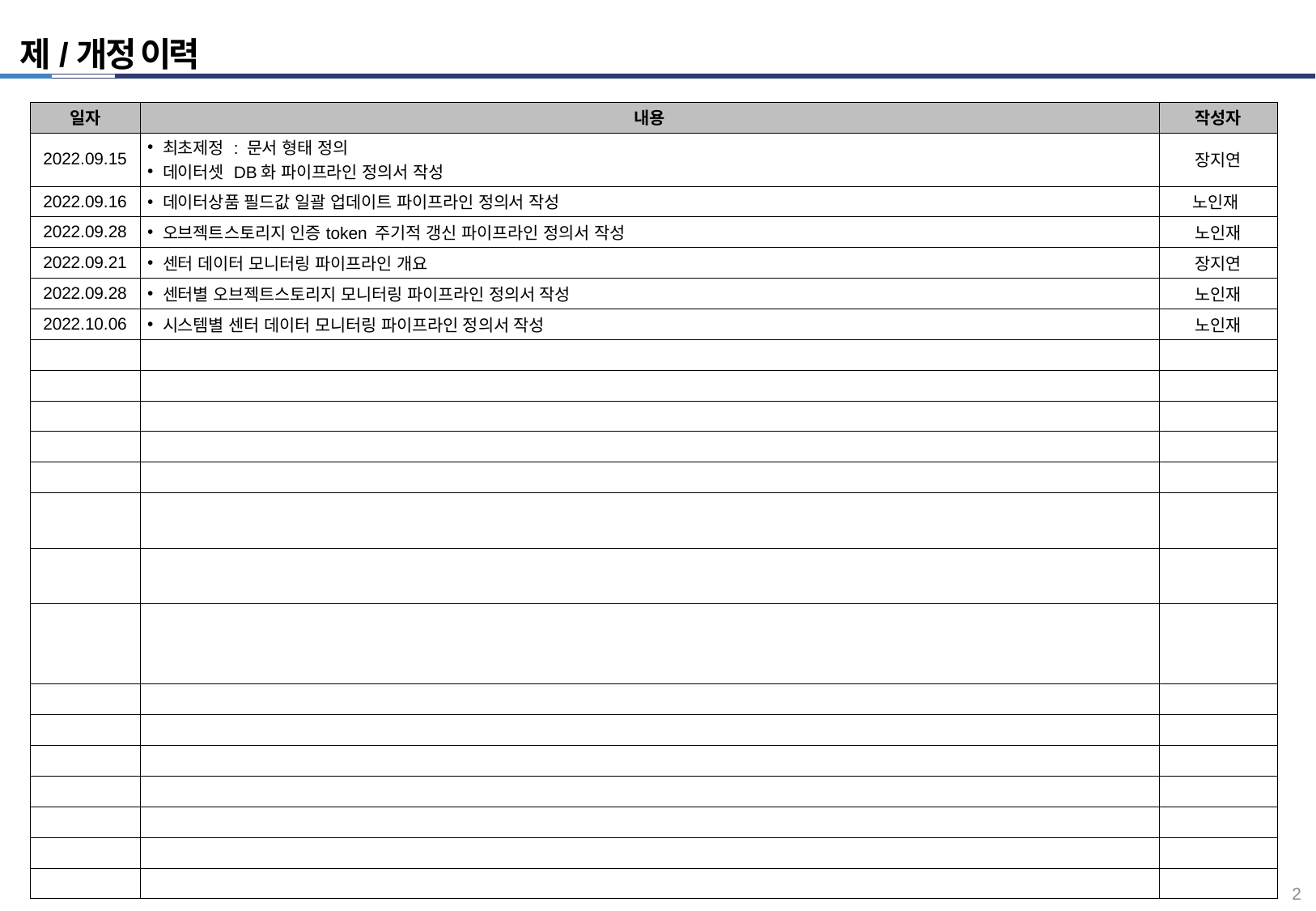

제/개정 이력
| 일자 | 내용 | 작성자 |
| --- | --- | --- |
| 2022.09.15 | 최초제정 : 문서 형태 정의 데이터셋 DB화 파이프라인 정의서 작성 | 장지연 |
| 2022.09.16 | 데이터상품 필드값 일괄 업데이트 파이프라인 정의서 작성 | 노인재 |
| 2022.09.28 | 오브젝트스토리지 인증token 주기적 갱신 파이프라인 정의서 작성 | 노인재 |
| 2022.09.21 | 센터 데이터 모니터링 파이프라인 개요 | 장지연 |
| 2022.09.28 | 센터별 오브젝트스토리지 모니터링 파이프라인 정의서 작성 | 노인재 |
| 2022.10.06 | 시스템별 센터 데이터 모니터링 파이프라인 정의서 작성 | 노인재 |
|  |  |  |
|  |  |  |
|  |  |  |
|  |  |  |
|  |  |  |
|  |  |  |
|  |  |  |
|  |  |  |
|  |  |  |
|  |  |  |
|  |  |  |
|  |  |  |
|  |  |  |
|  |  |  |
|  |  |  |
2